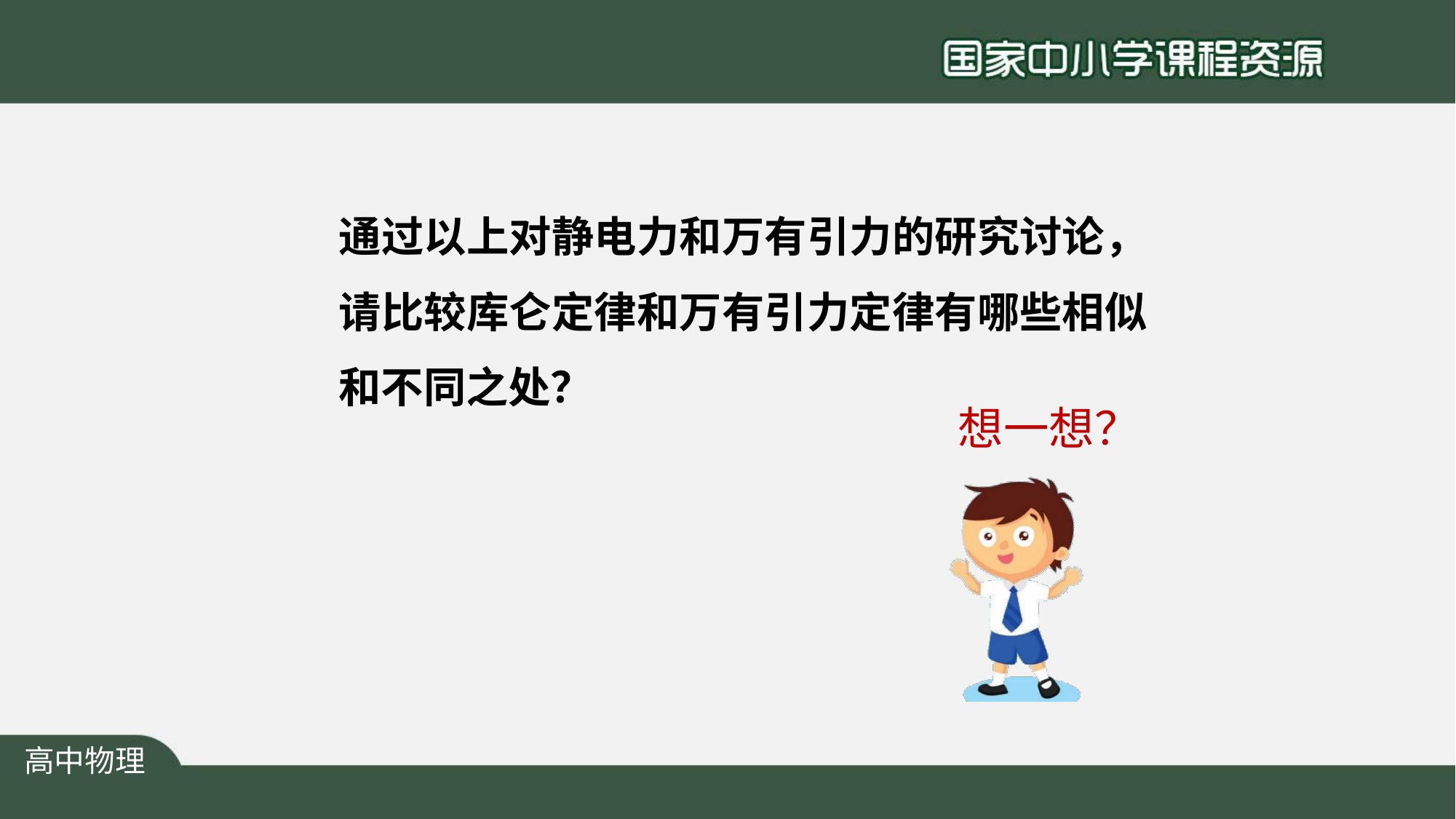

# 通过以上对静电力和万有引力的研究讨论， 请比较库仑定律和万有引力定律有哪些相似 和不同之处？
想一想？

高中物理